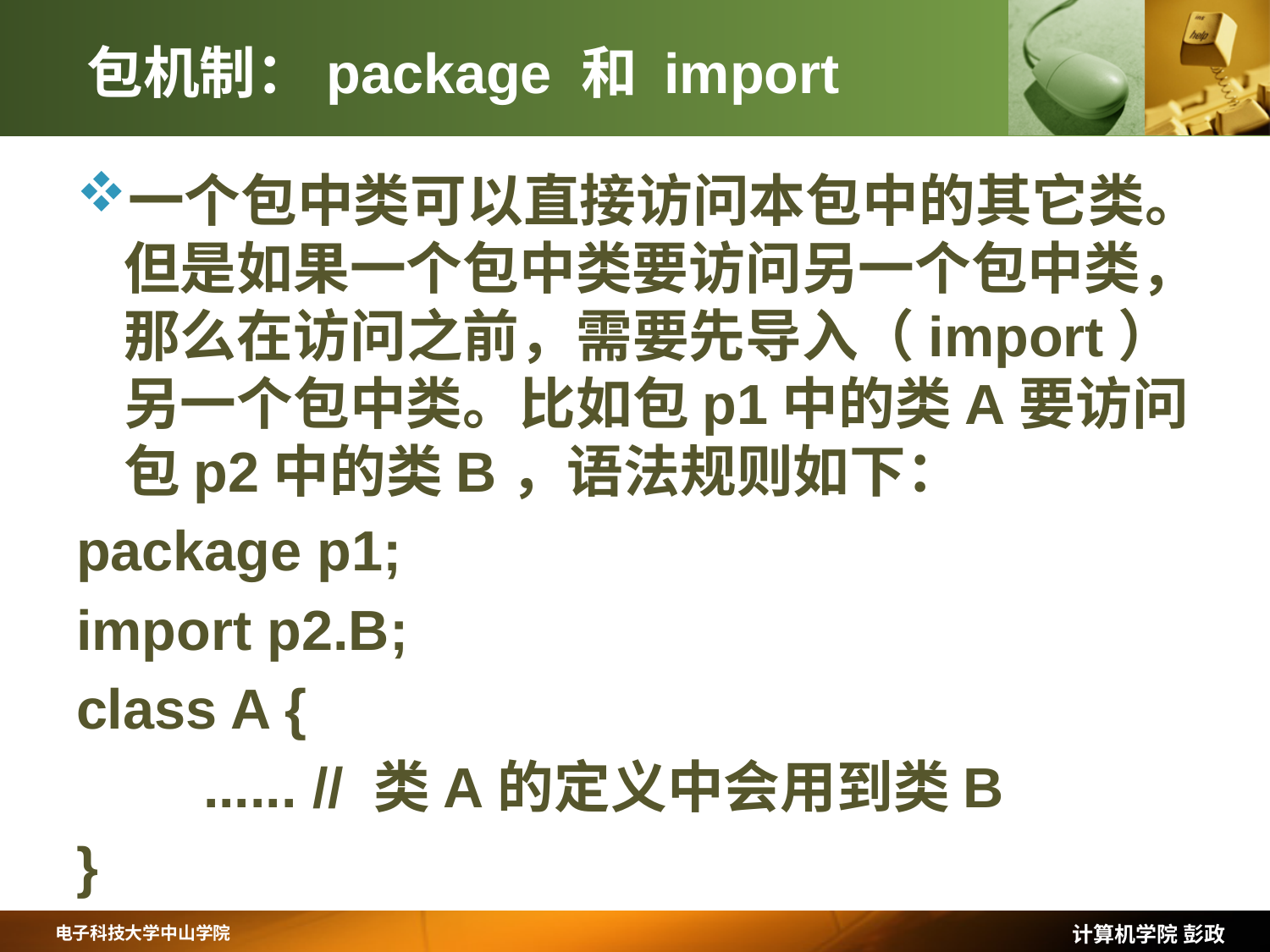

# 包机制：package 和 import
一个包中类可以直接访问本包中的其它类。但是如果一个包中类要访问另一个包中类，那么在访问之前，需要先导入（import）另一个包中类。比如包p1中的类A要访问包p2中的类B，语法规则如下：
package p1;
import p2.B;
class A {
	...... // 类A的定义中会用到类B
}

计算机学院 彭政
电子科技大学中山学院